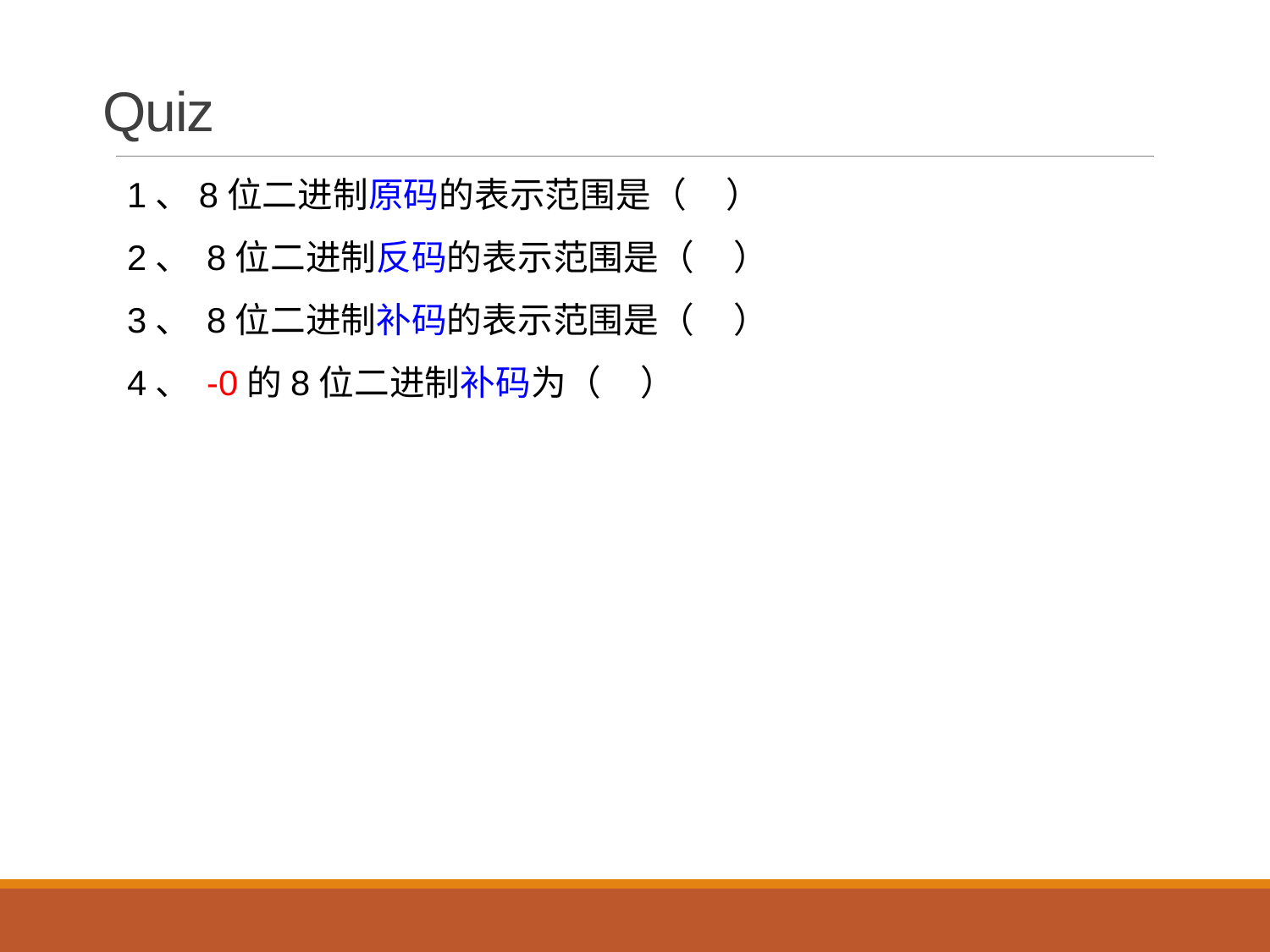

# Quiz
1、8位二进制原码的表示范围是（     ）
2、 8位二进制反码的表示范围是（     ）
3、 8位二进制补码的表示范围是（     ）
4、 -0的8位二进制补码为（     ）